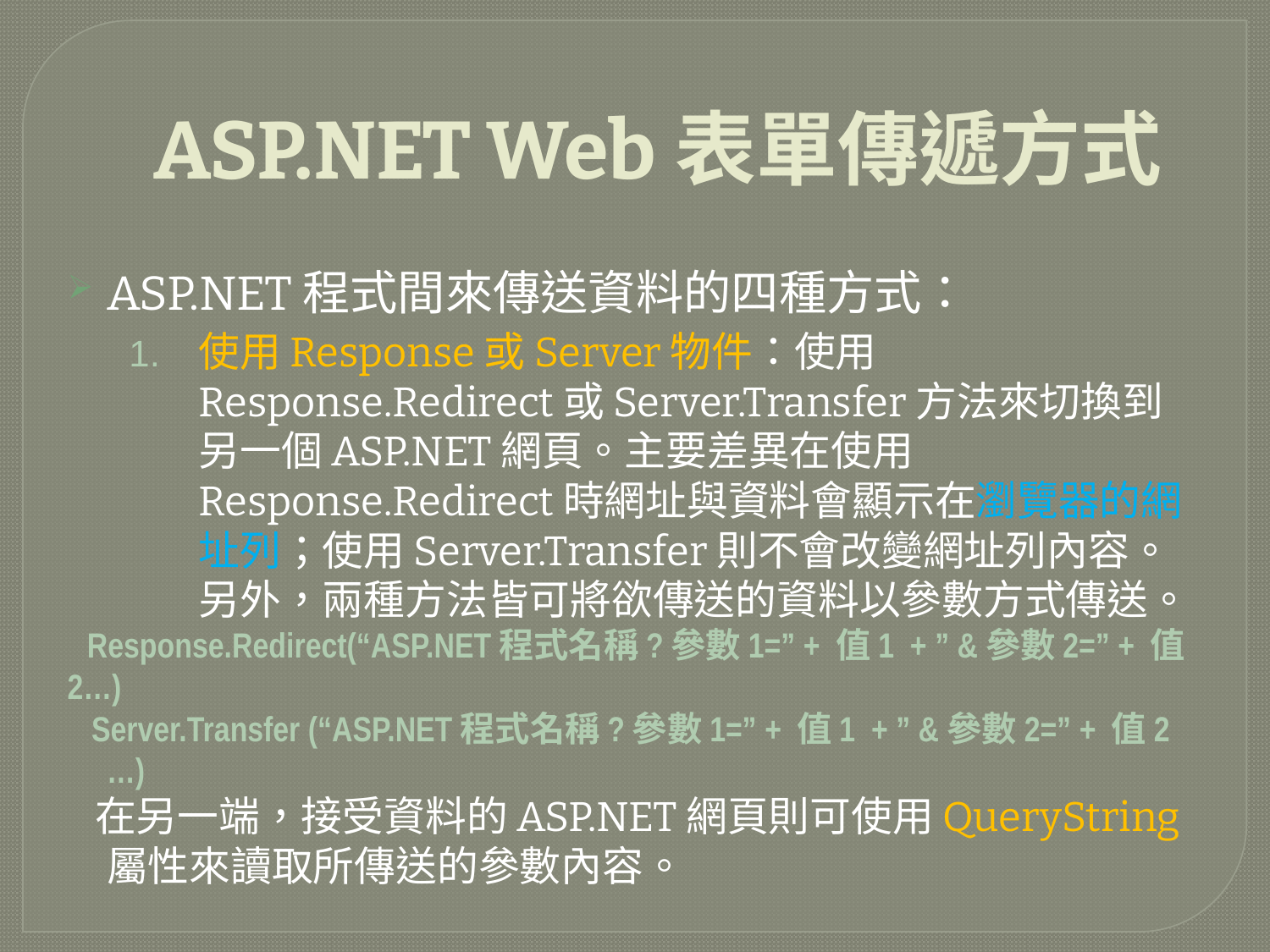

# ASP.NET Web表單傳遞方式
ASP.NET程式間來傳送資料的四種方式：
使用Response或Server物件：使用Response.Redirect或Server.Transfer方法來切換到另一個ASP.NET網頁。主要差異在使用 Response.Redirect時網址與資料會顯示在瀏覽器的網址列；使用Server.Transfer則不會改變網址列內容。另外，兩種方法皆可將欲傳送的資料以參數方式傳送。
   Response.Redirect(“ASP.NET程式名稱?參數1=” + 值1  + ” &參數2=” + 值2…)
   Server.Transfer (“ASP.NET程式名稱?參數1=” + 值1  + ” &參數2=” + 值2 …)
  在另一端，接受資料的ASP.NET網頁則可使用QueryString屬性來讀取所傳送的參數內容。